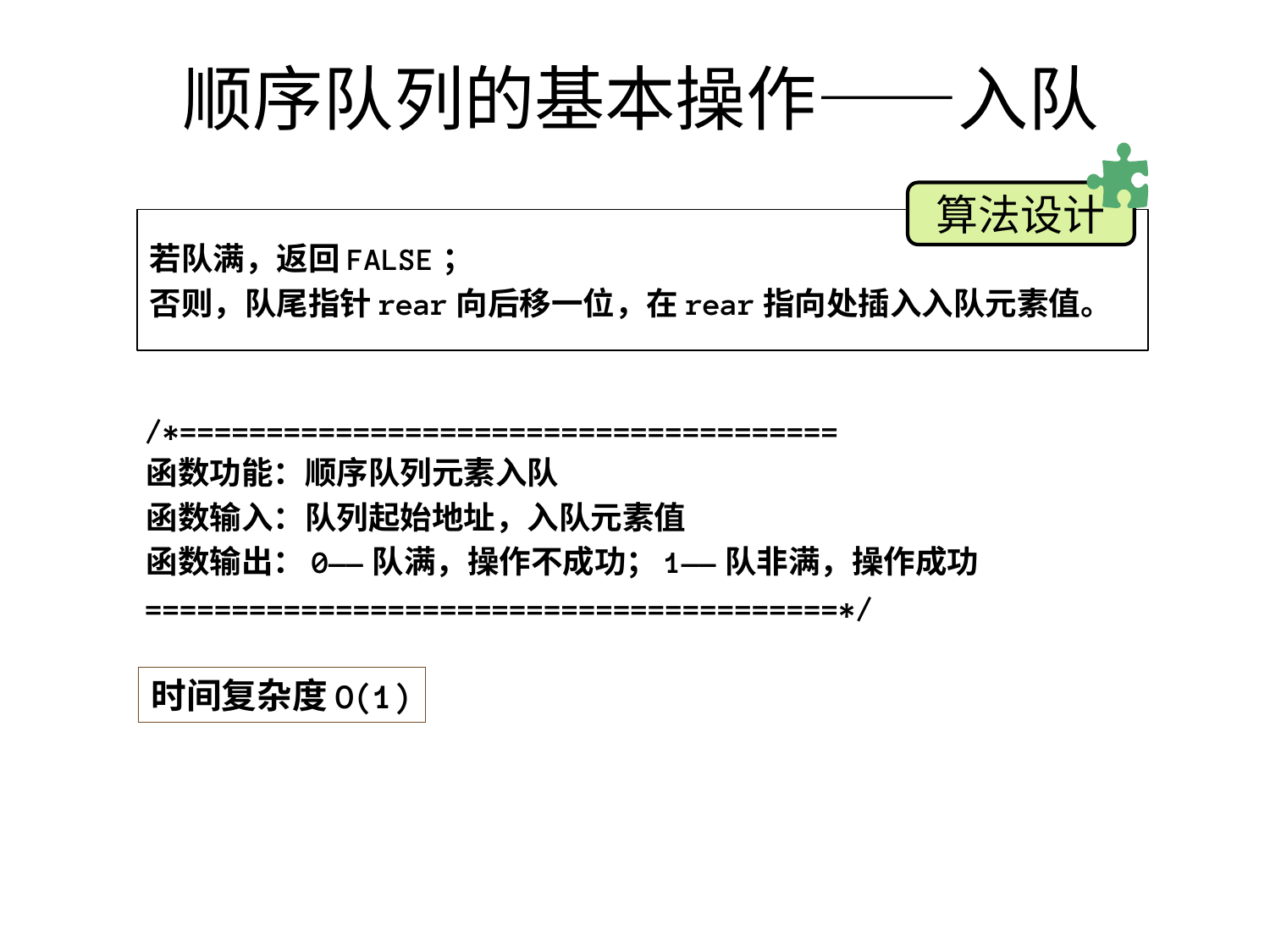

# 顺序队列的基本操作——入队

算法设计
若队满，返回FALSE；
否则，队尾指针rear向后移一位，在rear指向处插入入队元素值。

/*======================================
函数功能：顺序队列元素入队
函数输入：队列起始地址，入队元素值
函数输出：0——队满，操作不成功；1——队非满，操作成功
========================================*/

时间复杂度O(1)
127